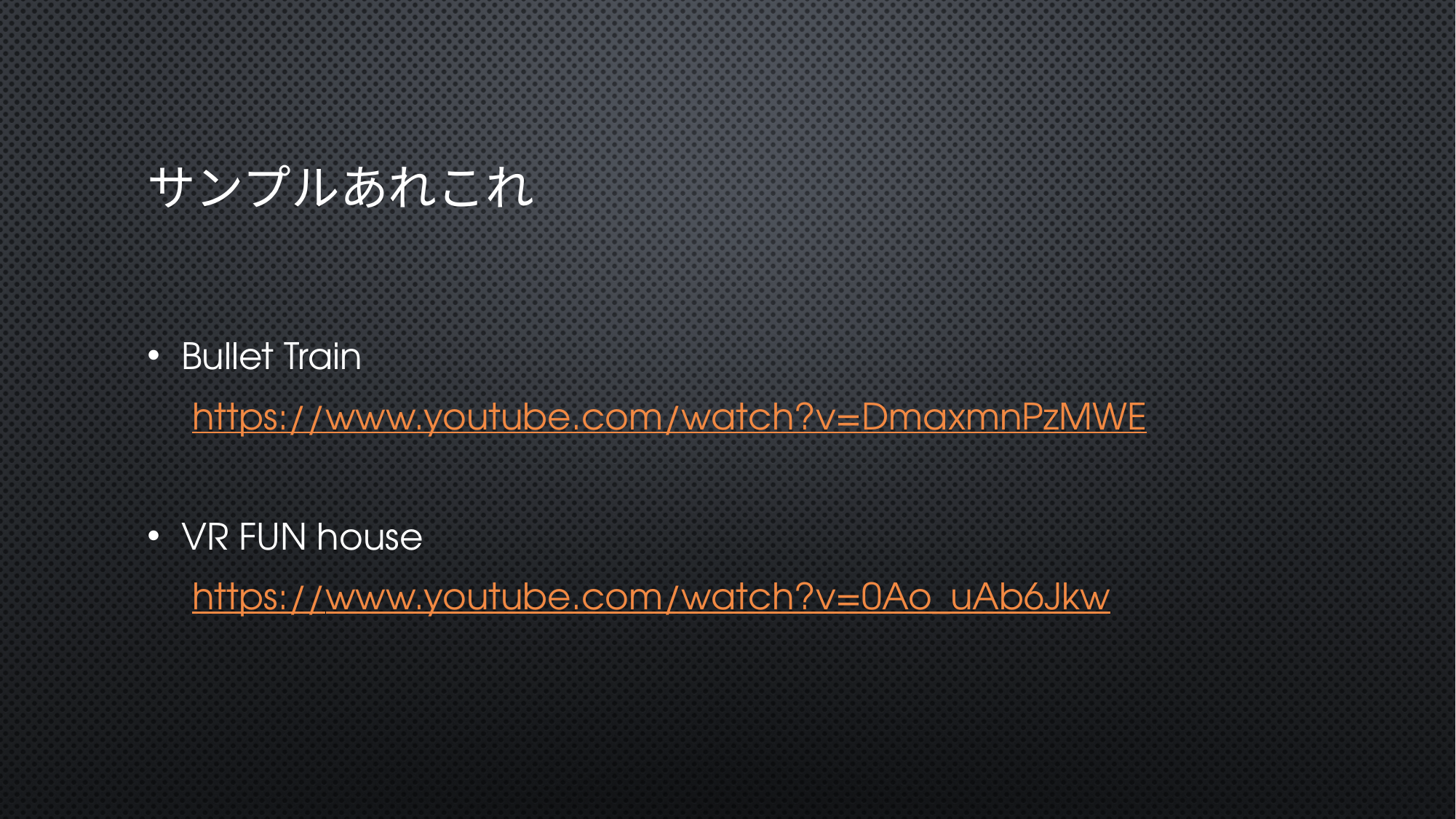

# サンプルあれこれ
Bullet Train
　https://www.youtube.com/watch?v=DmaxmnPzMWE

VR FUN house
　https://www.youtube.com/watch?v=0Ao_uAb6Jkw